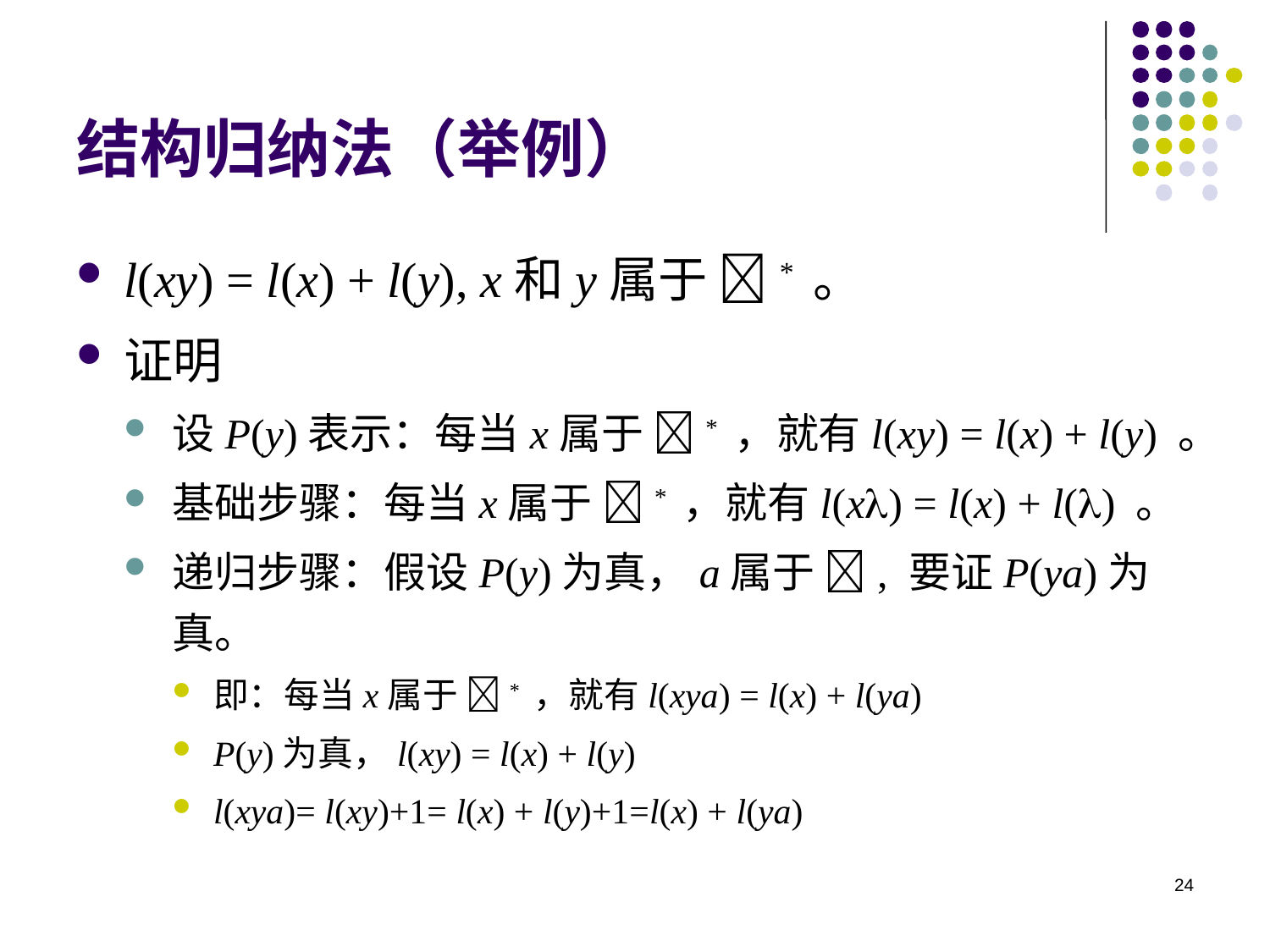

# 结构归纳法（举例）
l(xy) = l(x) + l(y), x和y属于 Σ* 。
证明
设P(y)表示：每当x属于 Σ* ，就有l(xy) = l(x) + l(y) 。
基础步骤：每当x属于 Σ* ，就有l(xλ) = l(x) + l(λ) 。
递归步骤：假设P(y)为真，a属于 Σ, 要证P(ya)为真。
即：每当x属于 Σ* ，就有l(xya) = l(x) + l(ya)
P(y)为真，l(xy) = l(x) + l(y)
l(xya)= l(xy)+1= l(x) + l(y)+1=l(x) + l(ya)

24